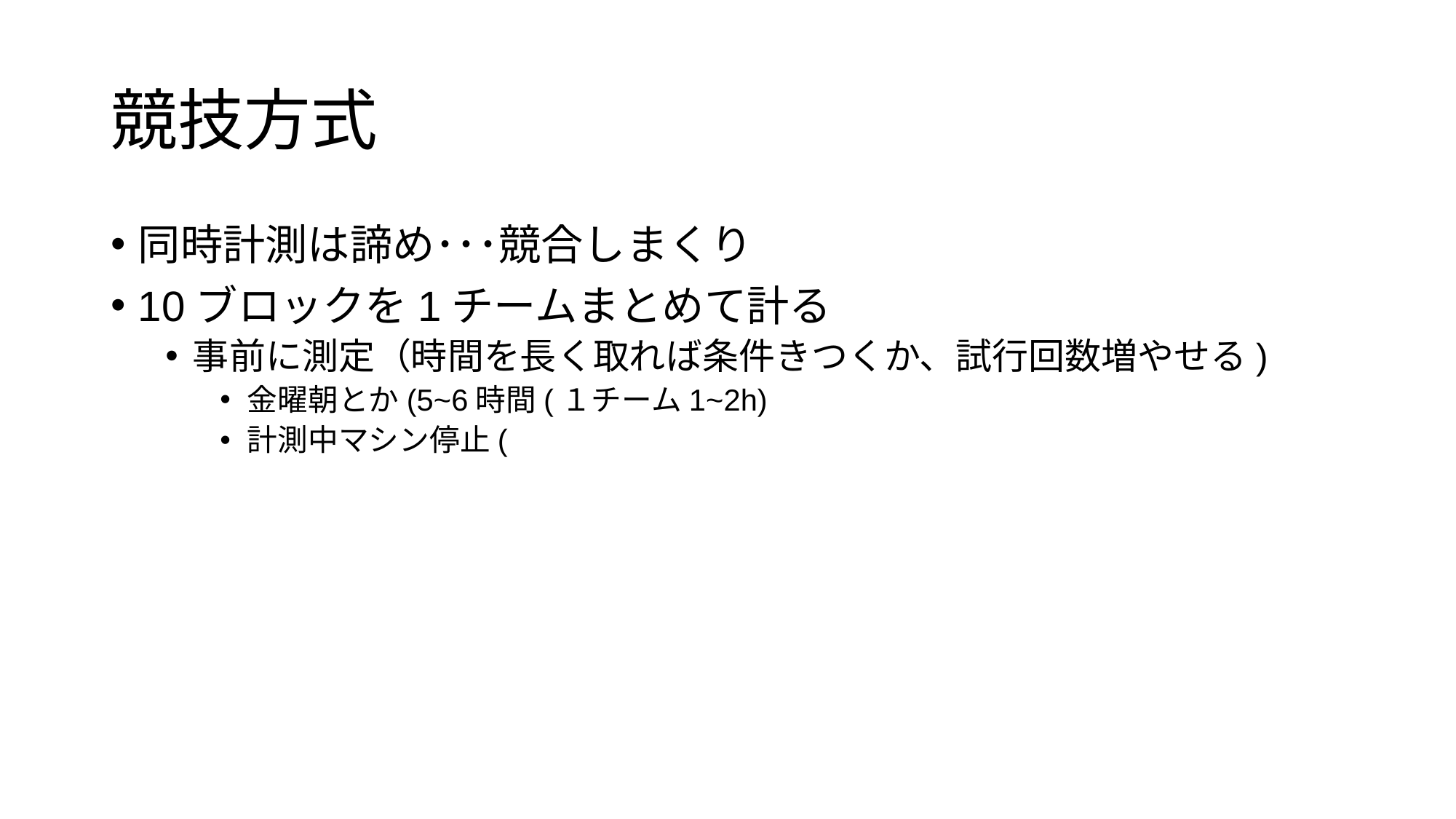

# 競技方式
同時計測は諦め･･･競合しまくり
10ブロックを1チームまとめて計る
事前に測定（時間を長く取れば条件きつくか、試行回数増やせる)
金曜朝とか(5~6時間(１チーム1~2h)
計測中マシン停止(